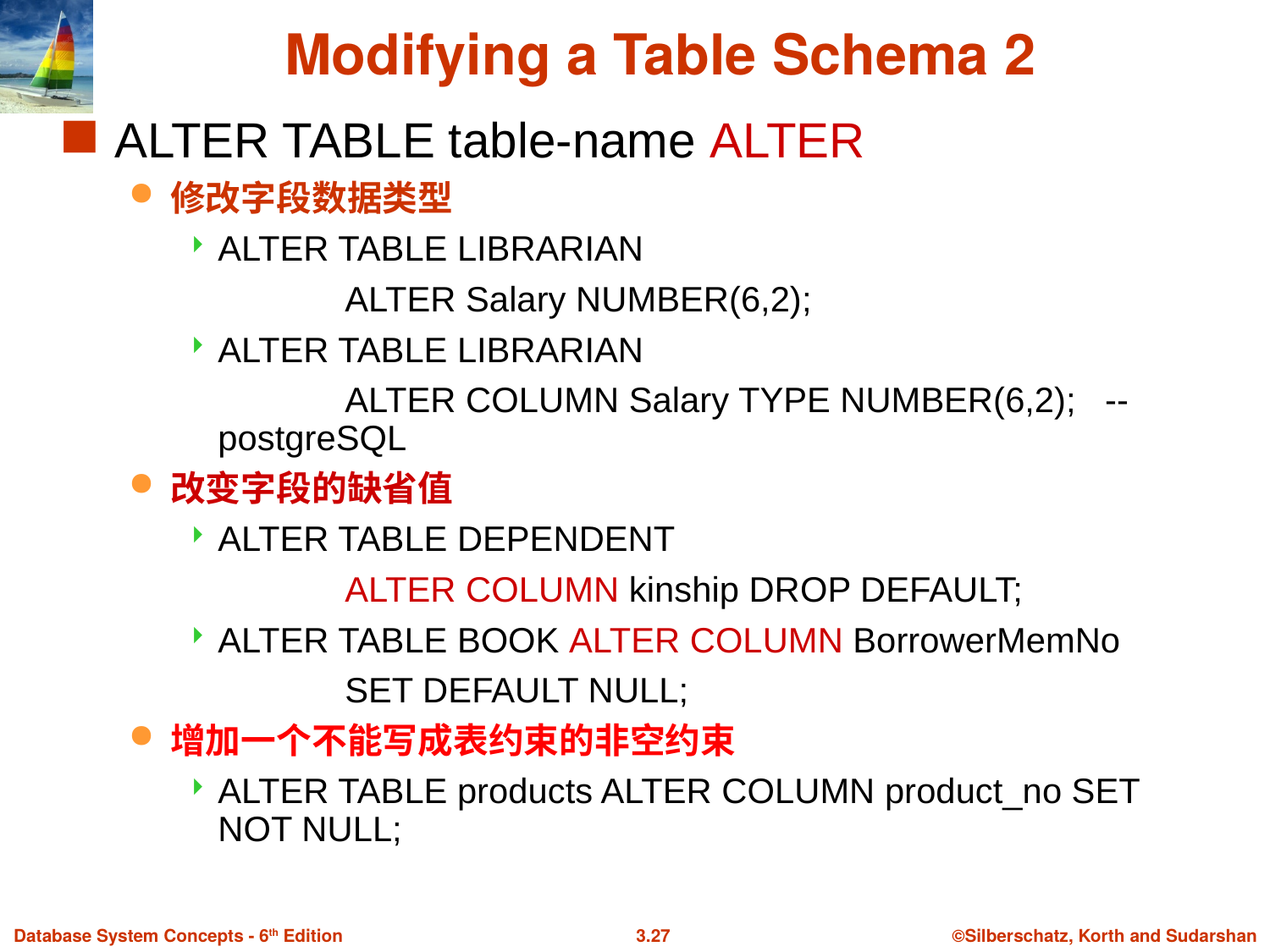

# Modifying a Table Schema 2
ALTER TABLE table-name ALTER
修改字段数据类型
ALTER TABLE LIBRARIAN
		ALTER Salary NUMBER(6,2);
ALTER TABLE LIBRARIAN
		ALTER COLUMN Salary TYPE NUMBER(6,2);   --postgreSQL
改变字段的缺省值
ALTER TABLE DEPENDENT
		ALTER COLUMN kinship DROP DEFAULT;
ALTER TABLE BOOK ALTER COLUMN BorrowerMemNo
	 	SET DEFAULT NULL;
增加一个不能写成表约束的非空约束
ALTER TABLE products ALTER COLUMN product_no SET NOT NULL;